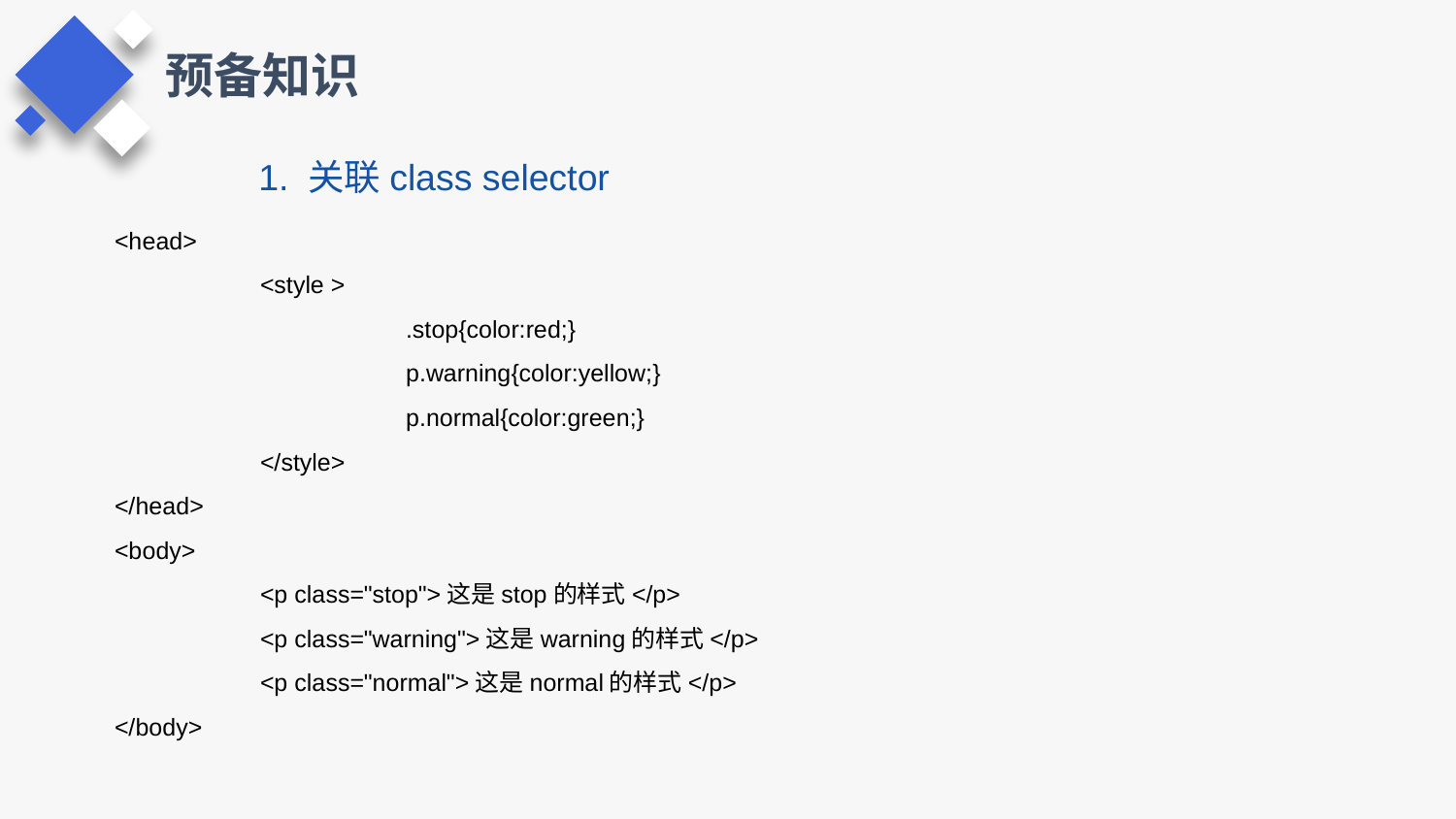

预备知识

# 1. 关联class selector
<head>
	<style >
		.stop{color:red;}
		p.warning{color:yellow;}
		p.normal{color:green;}
	</style>
</head>
<body>
	<p class="stop">这是stop的样式</p>
	<p class="warning">这是warning的样式</p>
	<p class="normal">这是normal的样式</p>
</body>